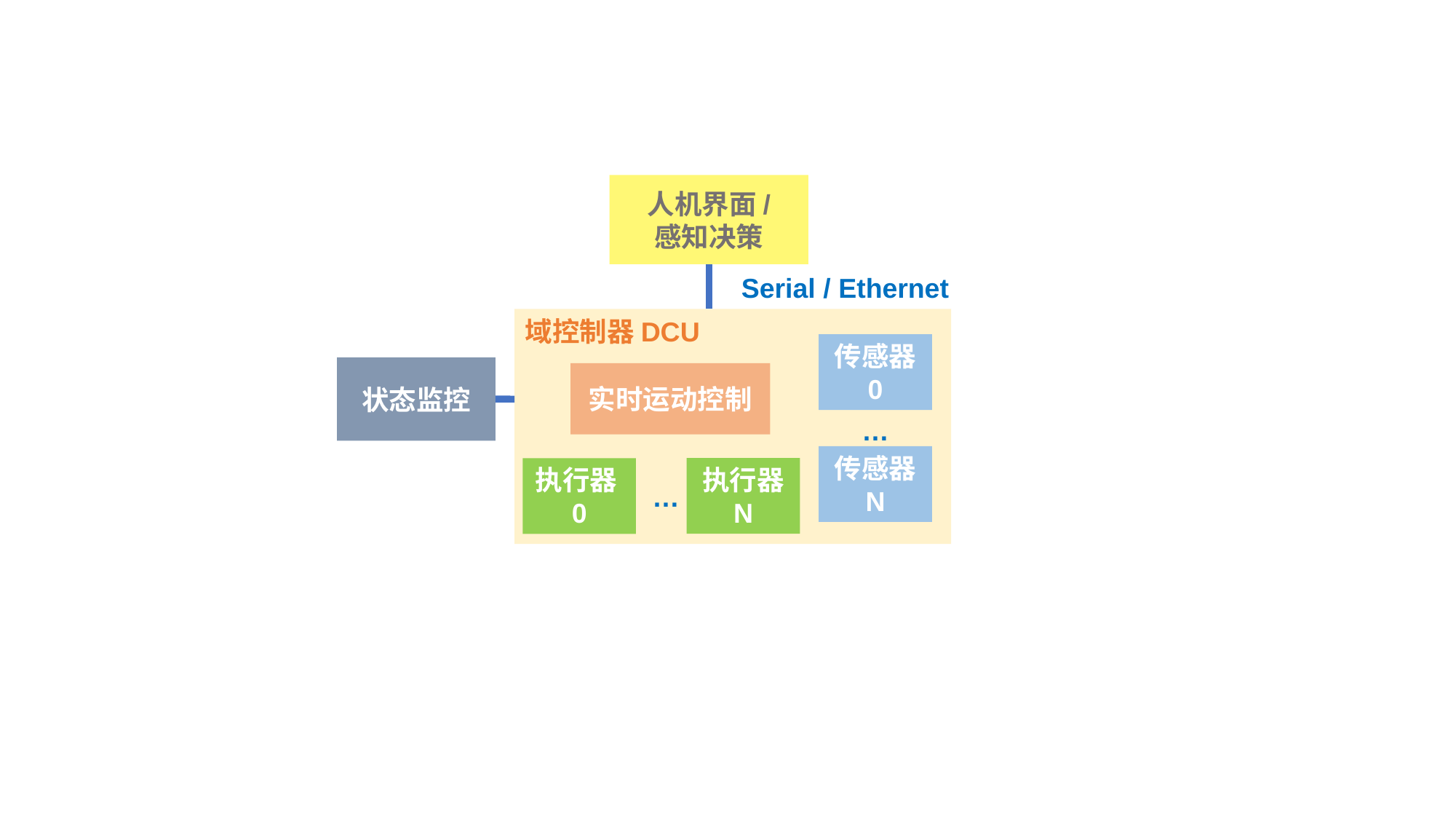

人机界面/
感知决策
Serial / Ethernet
域控制器DCU
传感器
0
状态监控
实时运动控制
…
传感器
N
…
执行器
N
执行器
0